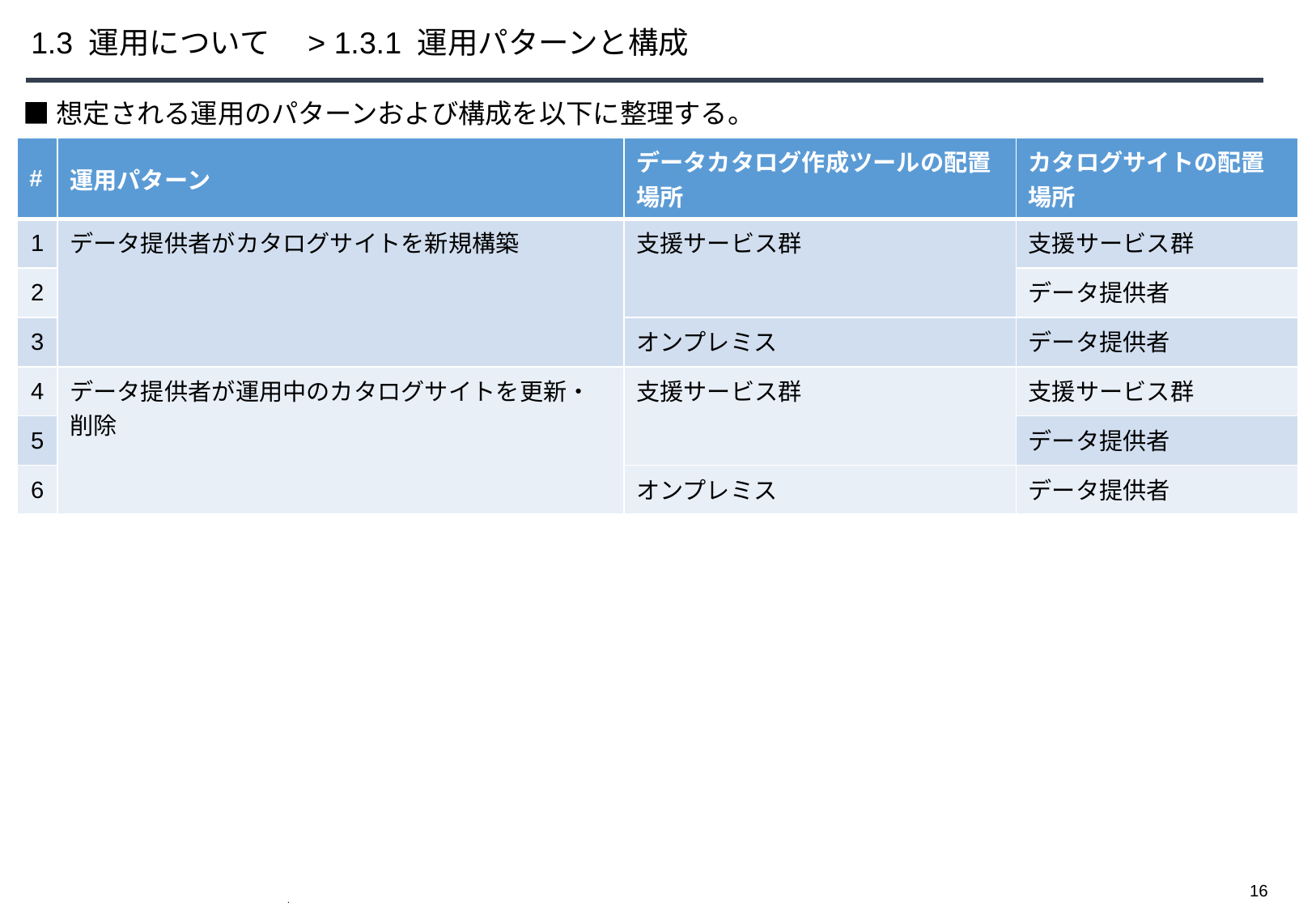

# 1.3 運用について　> 1.3.1 運用パターンと構成
■想定される運用のパターンおよび構成を以下に整理する。
| # | 運用パターン | データカタログ作成ツールの配置場所 | カタログサイトの配置場所 |
| --- | --- | --- | --- |
| 1 | データ提供者がカタログサイトを新規構築 | 支援サービス群 | 支援サービス群 |
| 2 |  |  | データ提供者 |
| 3 |  | オンプレミス | データ提供者 |
| 4 | データ提供者が運用中のカタログサイトを更新・削除 | 支援サービス群 | 支援サービス群 |
| 5 |  |  | データ提供者 |
| 6 |  | オンプレミス | データ提供者 |